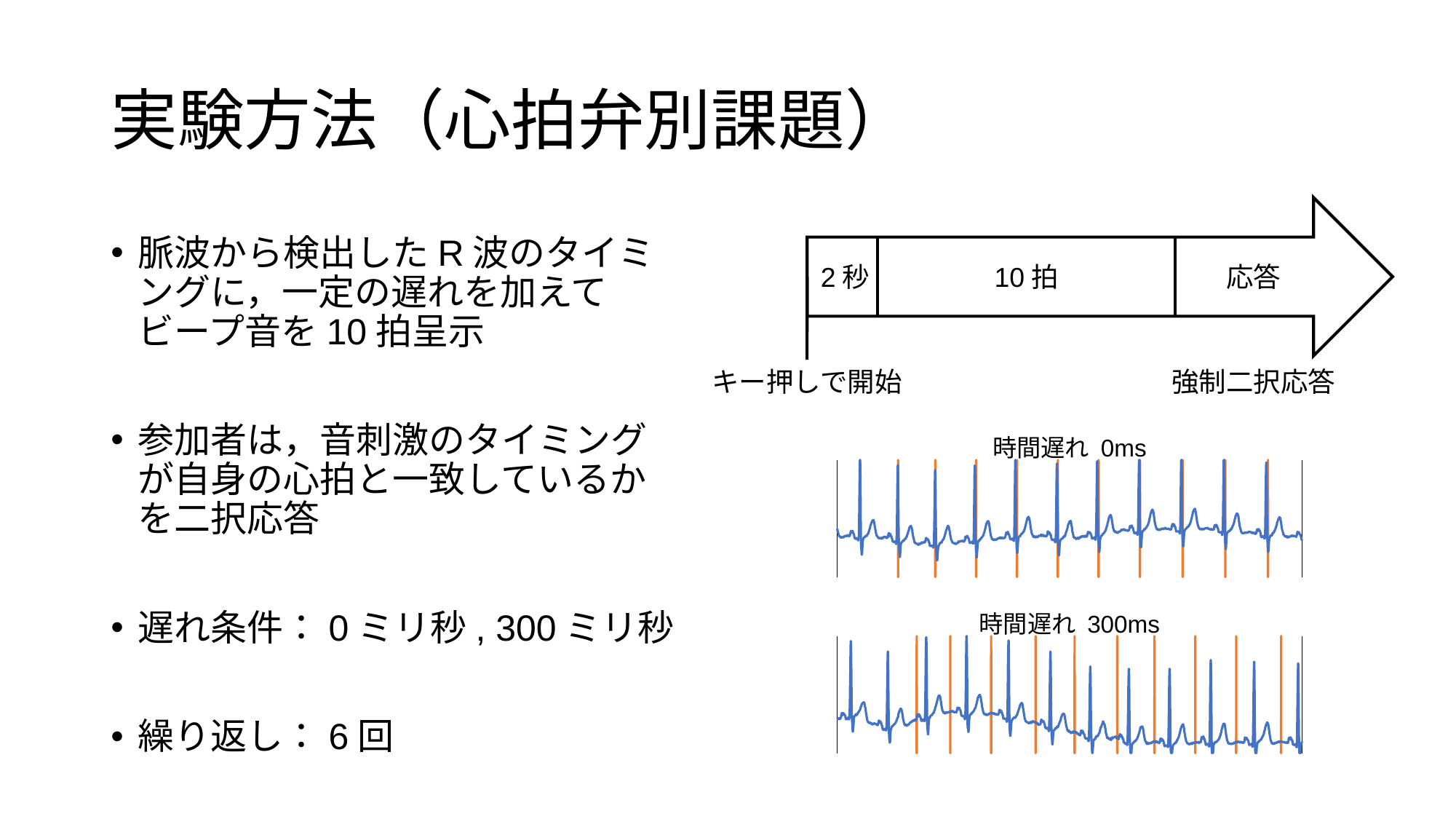

# 実験方法（心拍弁別課題）

脈波から検出したR波のタイミングに，一定の遅れを加えてビープ音を10拍呈示

参加者は，音刺激のタイミングが自身の心拍と一致しているかを二択応答

遅れ条件：0ミリ秒, 300ミリ秒

繰り返し：6回
2秒
10拍
応答
キー押しで開始
強制二択応答
時間遅れ 0ms

### Chart

| Category | 心拍 | 音 |
|---|---|---|
時間遅れ 300ms

### Chart

| Category | 心拍 | 音 |
|---|---|---|